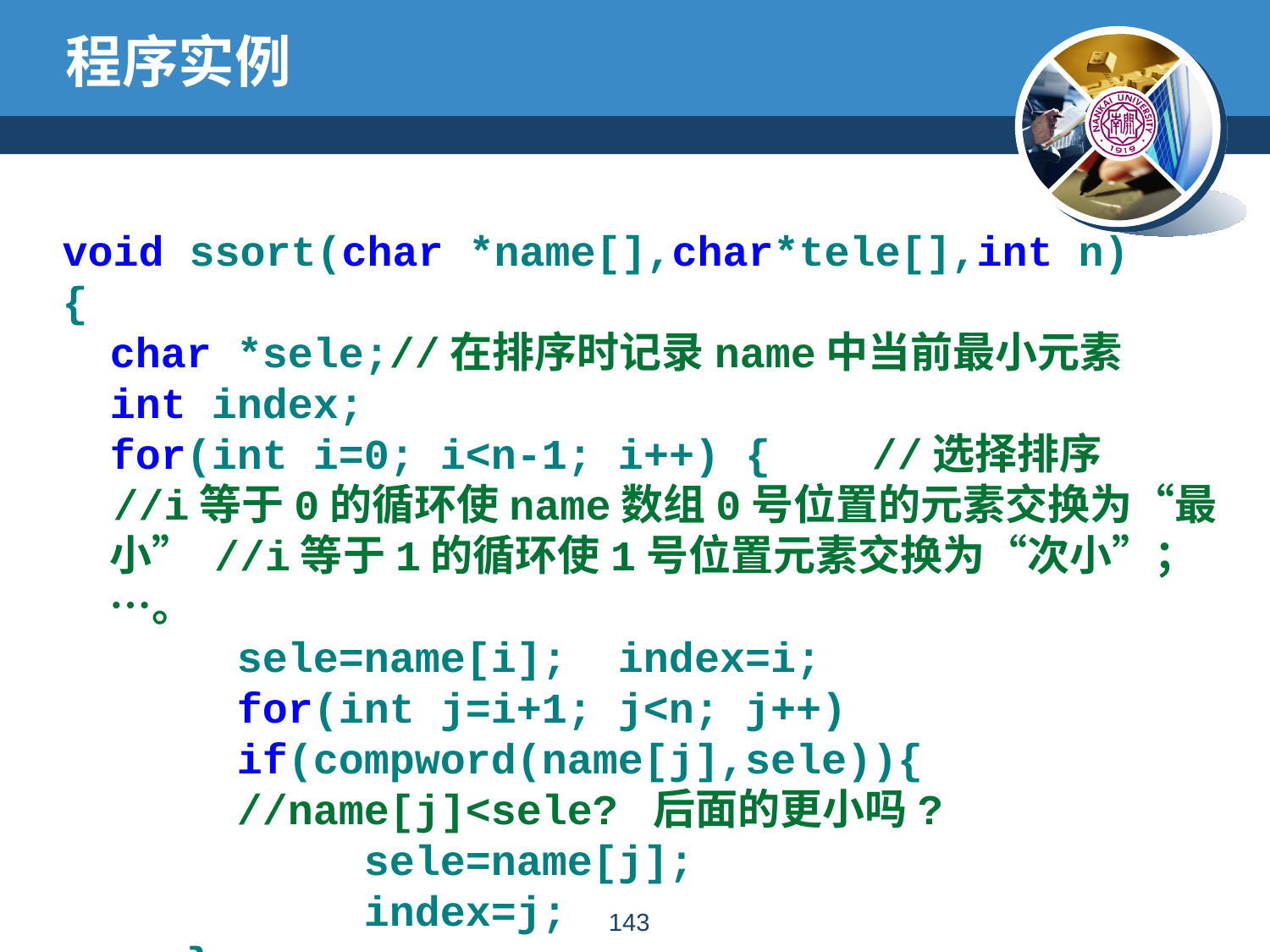

# 程序实例
void ssort(char *name[],char*tele[],int n)
{
	char *sele;//在排序时记录name中当前最小元素
	int index;
	for(int i=0; i<n-1; i++) { 	//选择排序
  //i等于0的循环使name数组0号位置的元素交换为“最小” //i等于1的循环使1号位置元素交换为“次小”；…。
	   	sele=name[i];  index=i;
	   	for(int j=i+1; j<n; j++)	      	    	if(compword(name[j],sele)){
		//name[j]<sele? 后面的更小吗?
			sele=name[j];
			index=j;
	   }

143